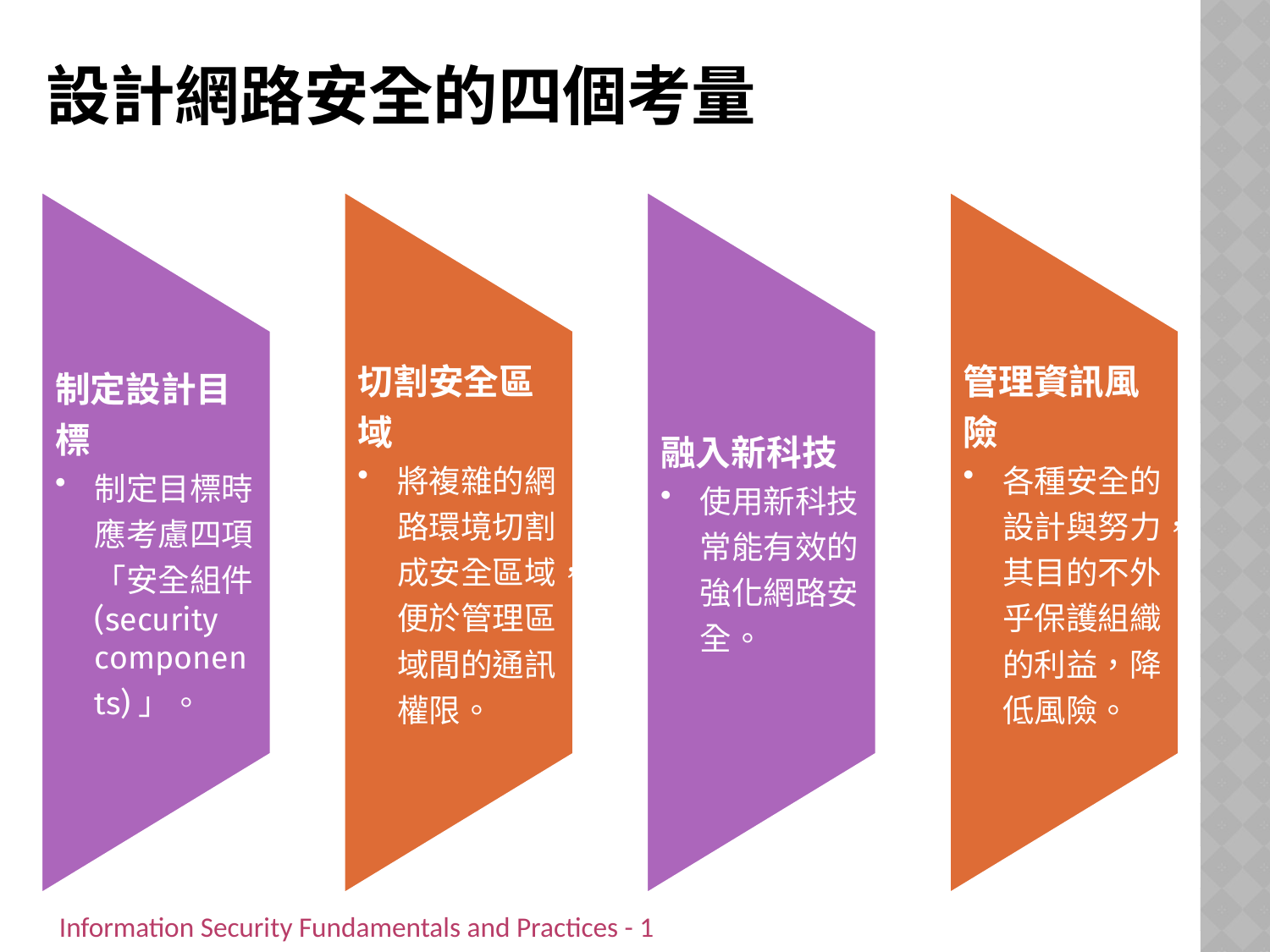

# 設計網路安全的四個考量
制定設計目標
制定目標時應考慮四項「安全組件 (security components)」。
切割安全區域
將複雜的網路環境切割成安全區域，便於管理區域間的通訊權限。
融入新科技
使用新科技常能有效的強化網路安全。
管理資訊風險
各種安全的設計與努力，其目的不外乎保護組織的利益，降低風險。